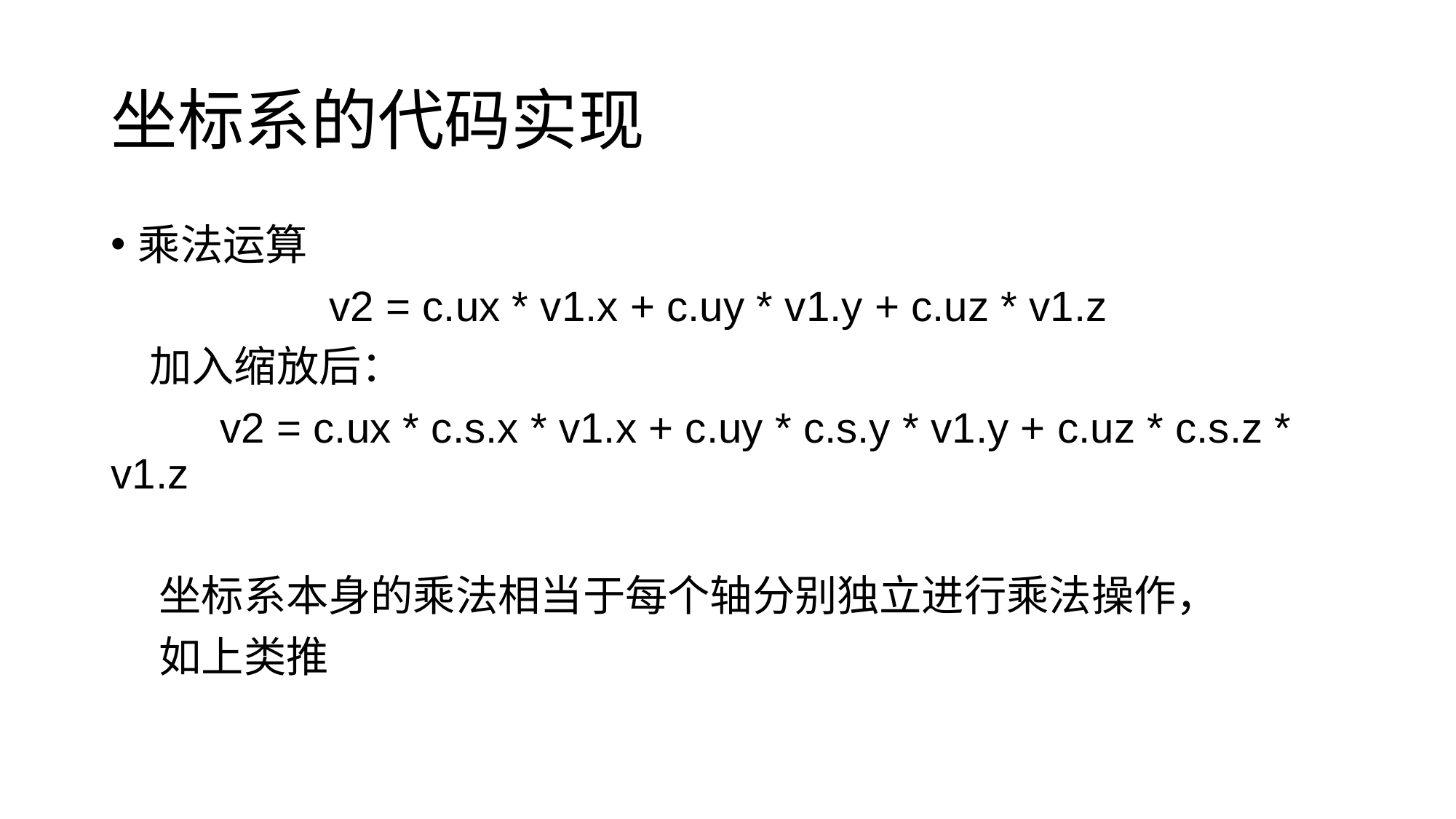

# 坐标系的代码实现
乘法运算
	 	v2 = c.ux * v1.x + c.uy * v1.y + c.uz * v1.z
   加入缩放后：
	v2 = c.ux * c.s.x * v1.x + c.uy * c.s.y * v1.y + c.uz * c.s.z * v1.z

    坐标系本身的乘法相当于每个轴分别独立进行乘法操作，
    如上类推